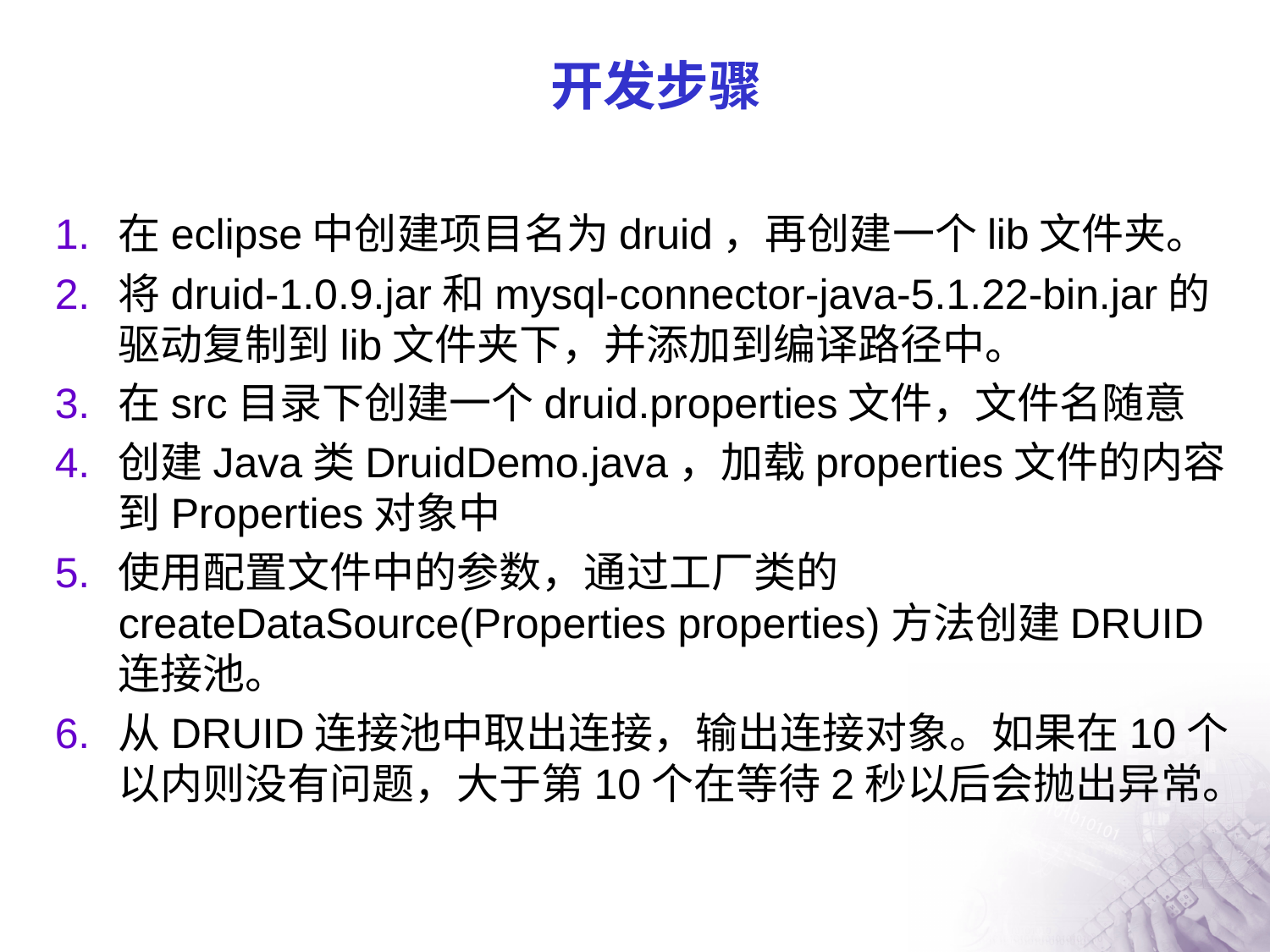

# 开发步骤
在eclipse中创建项目名为druid，再创建一个lib文件夹。
将druid-1.0.9.jar和mysql-connector-java-5.1.22-bin.jar的驱动复制到lib文件夹下，并添加到编译路径中。
在src目录下创建一个druid.properties文件，文件名随意
创建Java类DruidDemo.java，加载properties文件的内容到Properties对象中
使用配置文件中的参数，通过工厂类的createDataSource(Properties properties)方法创建DRUID连接池。
从DRUID连接池中取出连接，输出连接对象。如果在10个以内则没有问题，大于第10个在等待2秒以后会抛出异常。